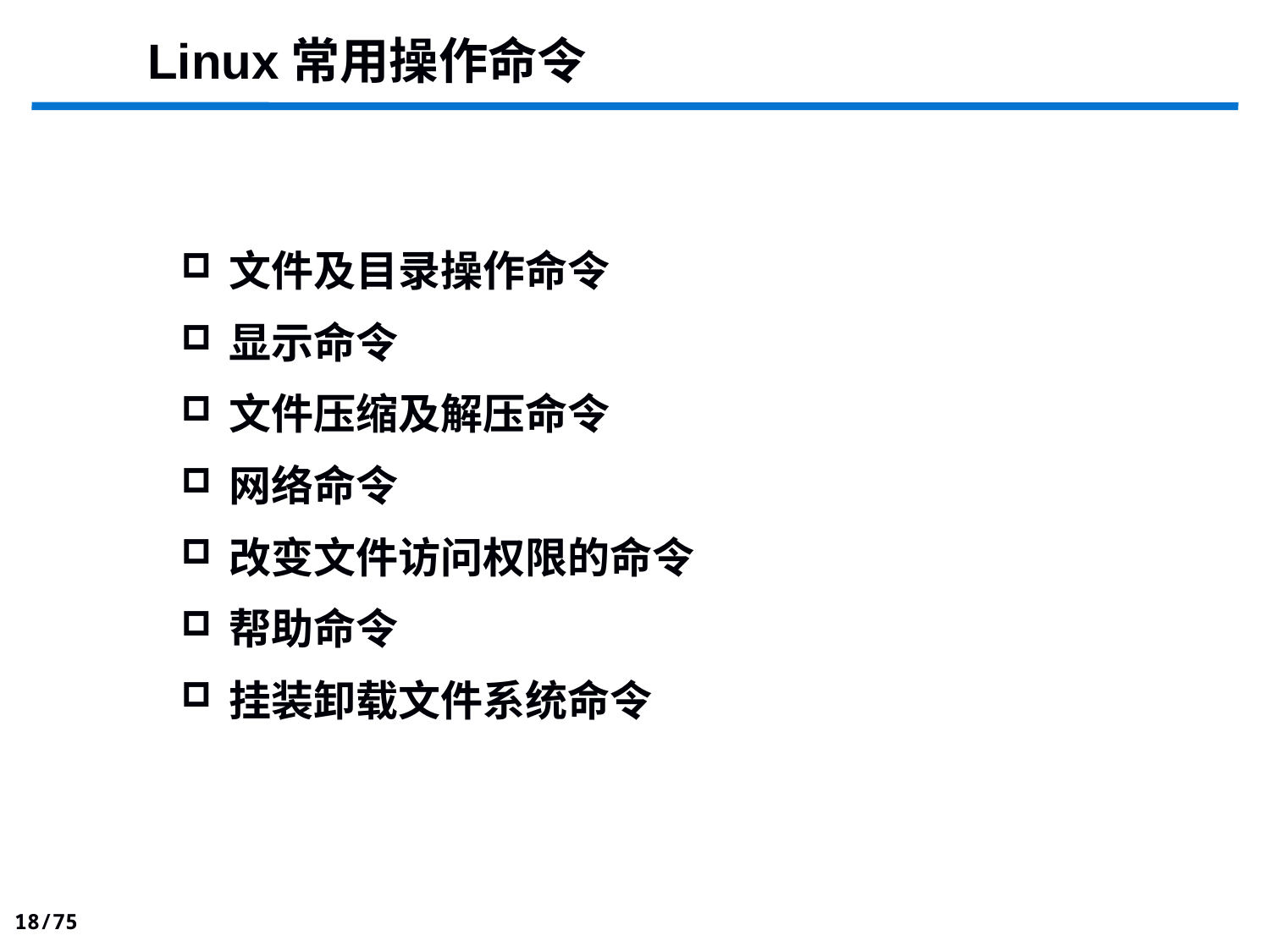

Linux常用操作命令
文件及目录操作命令
显示命令
文件压缩及解压命令
网络命令
改变文件访问权限的命令
帮助命令
挂装卸载文件系统命令